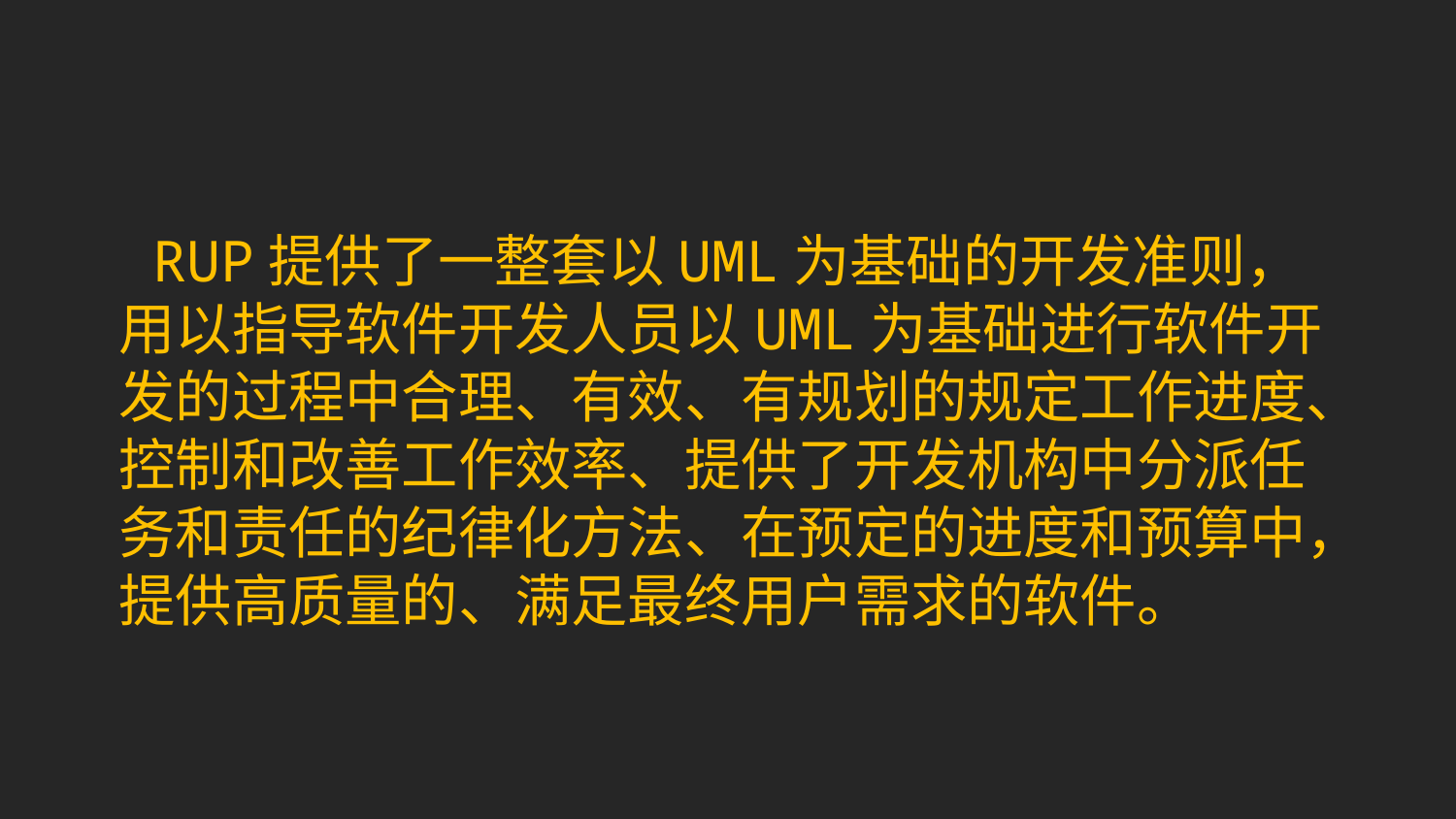

RUP提供了一整套以UML为基础的开发准则，用以指导软件开发人员以UML为基础进行软件开发的过程中合理、有效、有规划的规定工作进度、控制和改善工作效率、提供了开发机构中分派任务和责任的纪律化方法、在预定的进度和预算中，提供高质量的、满足最终用户需求的软件。